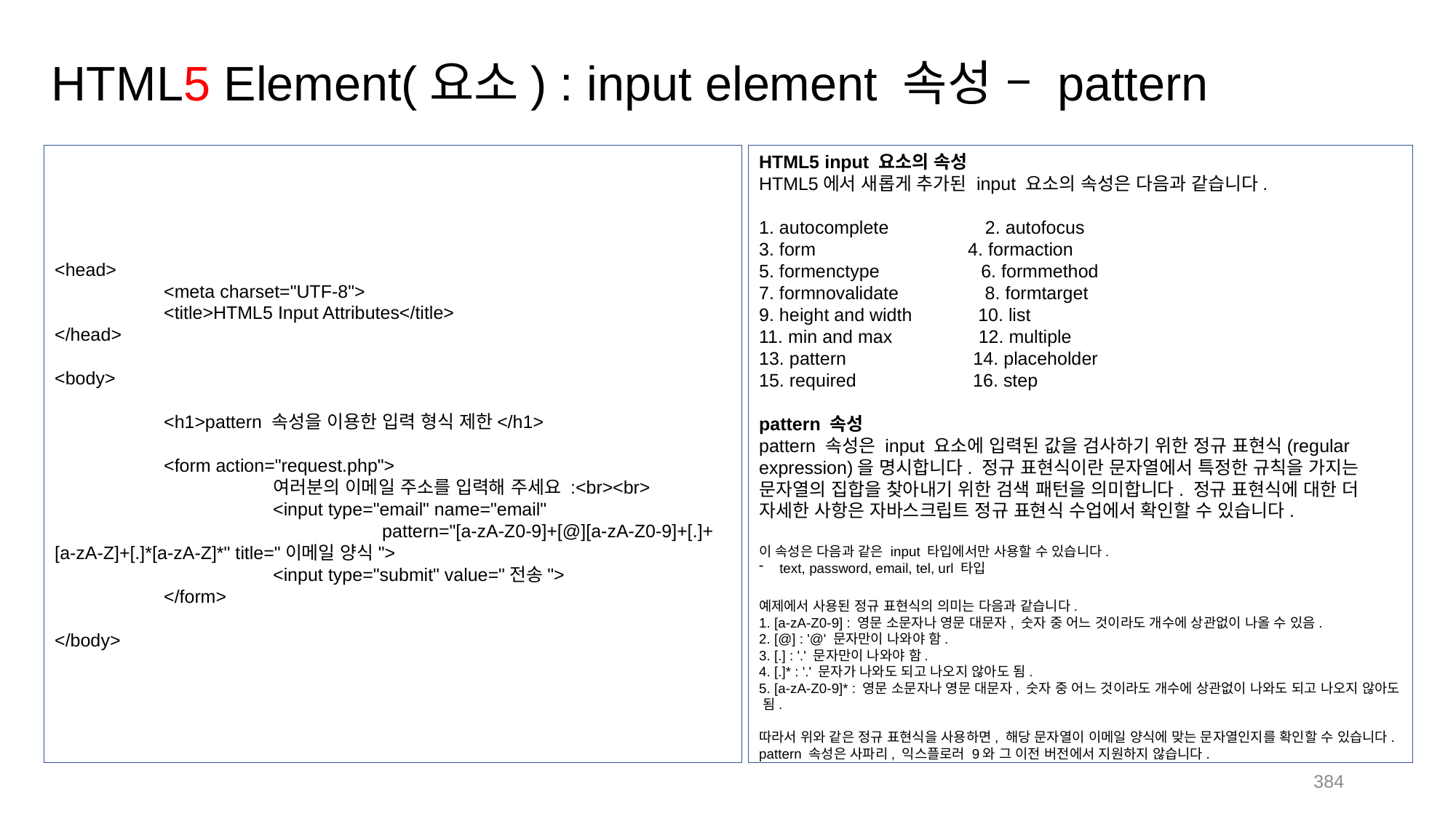

# HTML5 Element(요소) : input element 속성 – pattern
<head>
	<meta charset="UTF-8">
	<title>HTML5 Input Attributes</title>
</head>

<body>

	<h1>pattern 속성을 이용한 입력 형식 제한</h1>

	<form action="request.php">
		여러분의 이메일 주소를 입력해 주세요 :<br><br>
		<input type="email" name="email"
			pattern="[a-zA-Z0-9]+[@][a-zA-Z0-9]+[.]+[a-zA-Z]+[.]*[a-zA-Z]*" title="이메일 양식">
		<input type="submit" value="전송">
	</form>

</body>
HTML5 input 요소의 속성
HTML5에서 새롭게 추가된 input 요소의 속성은 다음과 같습니다.

1. autocomplete                   2. autofocus
3. form                              4. formaction
5. formenctype                    6. formmethod
7. formnovalidate                 8. formtarget
9. height and width             10. list
11. min and max                 12. multiple
13. pattern                         14. placeholder
15. required                       16. step

pattern 속성
pattern 속성은 input 요소에 입력된 값을 검사하기 위한 정규 표현식(regular expression)을 명시합니다. 정규 표현식이란 문자열에서 특정한 규칙을 가지는 문자열의 집합을 찾아내기 위한 검색 패턴을 의미합니다. 정규 표현식에 대한 더 자세한 사항은 자바스크립트 정규 표현식 수업에서 확인할 수 있습니다.

이 속성은 다음과 같은 input 타입에서만 사용할 수 있습니다.
text, password, email, tel, url 타입

예제에서 사용된 정규 표현식의 의미는 다음과 같습니다.
1. [a-zA-Z0-9] : 영문 소문자나 영문 대문자, 숫자 중 어느 것이라도 개수에 상관없이 나올 수 있음.
2. [@] : '@' 문자만이 나와야 함.
3. [.] : '.' 문자만이 나와야 함.
4. [.]* : '.' 문자가 나와도 되고 나오지 않아도 됨.
5. [a-zA-Z0-9]* : 영문 소문자나 영문 대문자, 숫자 중 어느 것이라도 개수에 상관없이 나와도 되고 나오지 않아도 됨.

따라서 위와 같은 정규 표현식을 사용하면, 해당 문자열이 이메일 양식에 맞는 문자열인지를 확인할 수 있습니다. pattern 속성은 사파리, 익스플로러 9와 그 이전 버전에서 지원하지 않습니다.

384